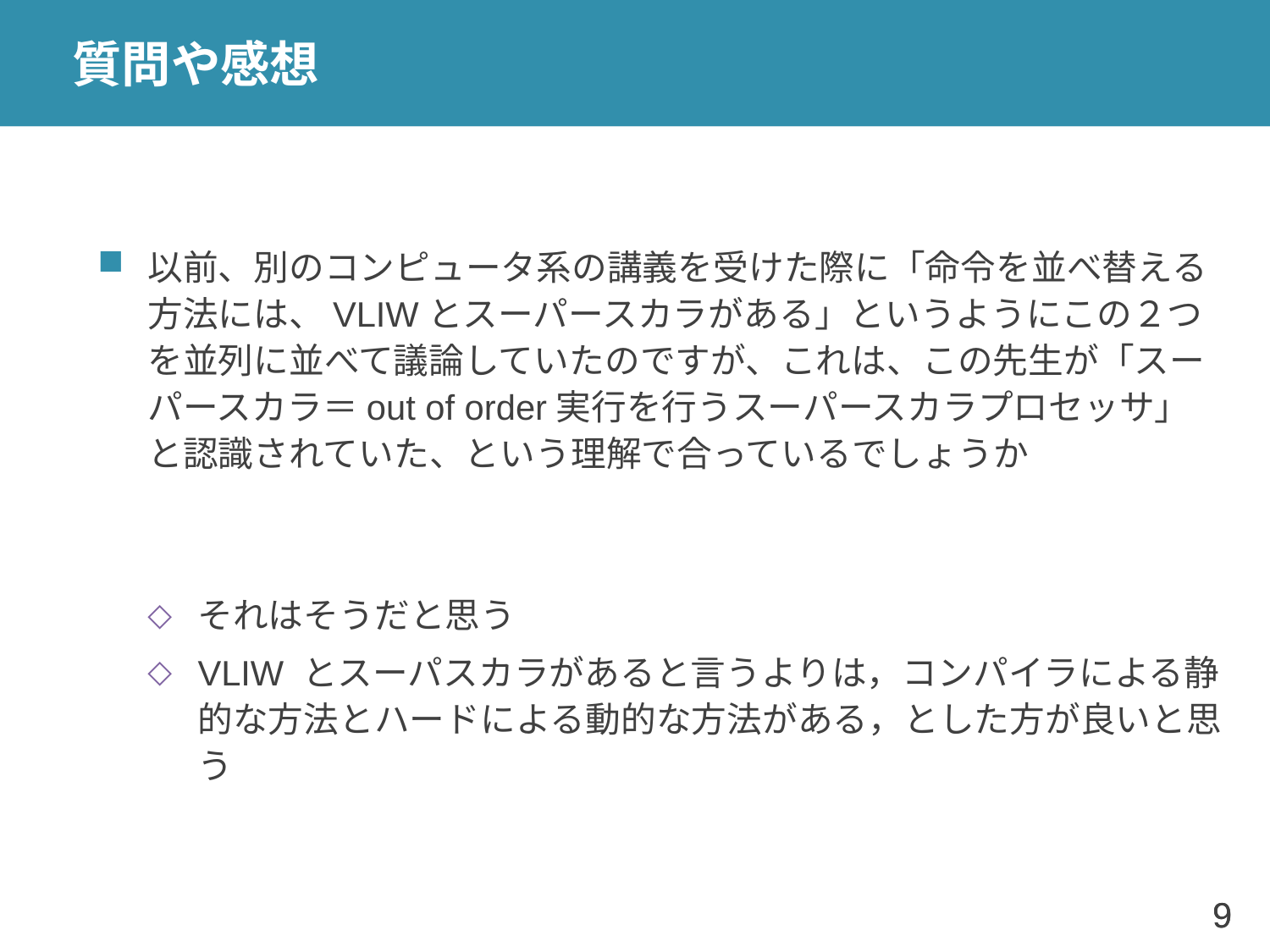

# 質問や感想
以前、別のコンピュータ系の講義を受けた際に「命令を並べ替える方法には、VLIWとスーパースカラがある」というようにこの２つを並列に並べて議論していたのですが、これは、この先生が「スーパースカラ＝out of order実行を行うスーパースカラプロセッサ」と認識されていた、という理解で合っているでしょうか

それはそうだと思う
VLIW とスーパスカラがあると言うよりは，コンパイラによる静的な方法とハードによる動的な方法がある，とした方が良いと思う